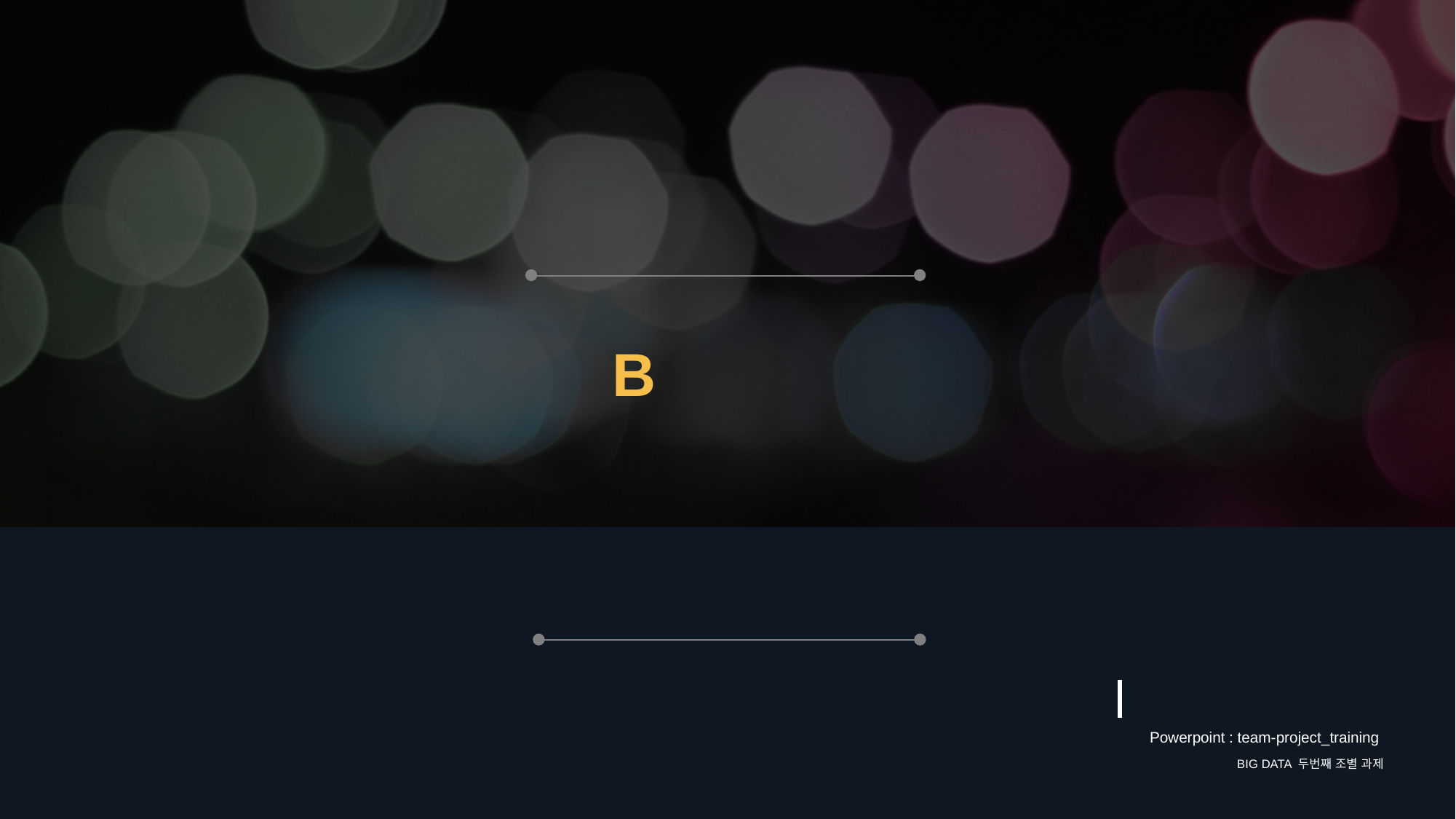

Bigdata
Analysis
Your Mood, Your Music
(감정에 따른 음악 추천 알고리즘 계획 발표)
김은민 강승웅 김동현 최서윤
Powerpoint : team-project_training
BIG DATA 두번째 조별 과제